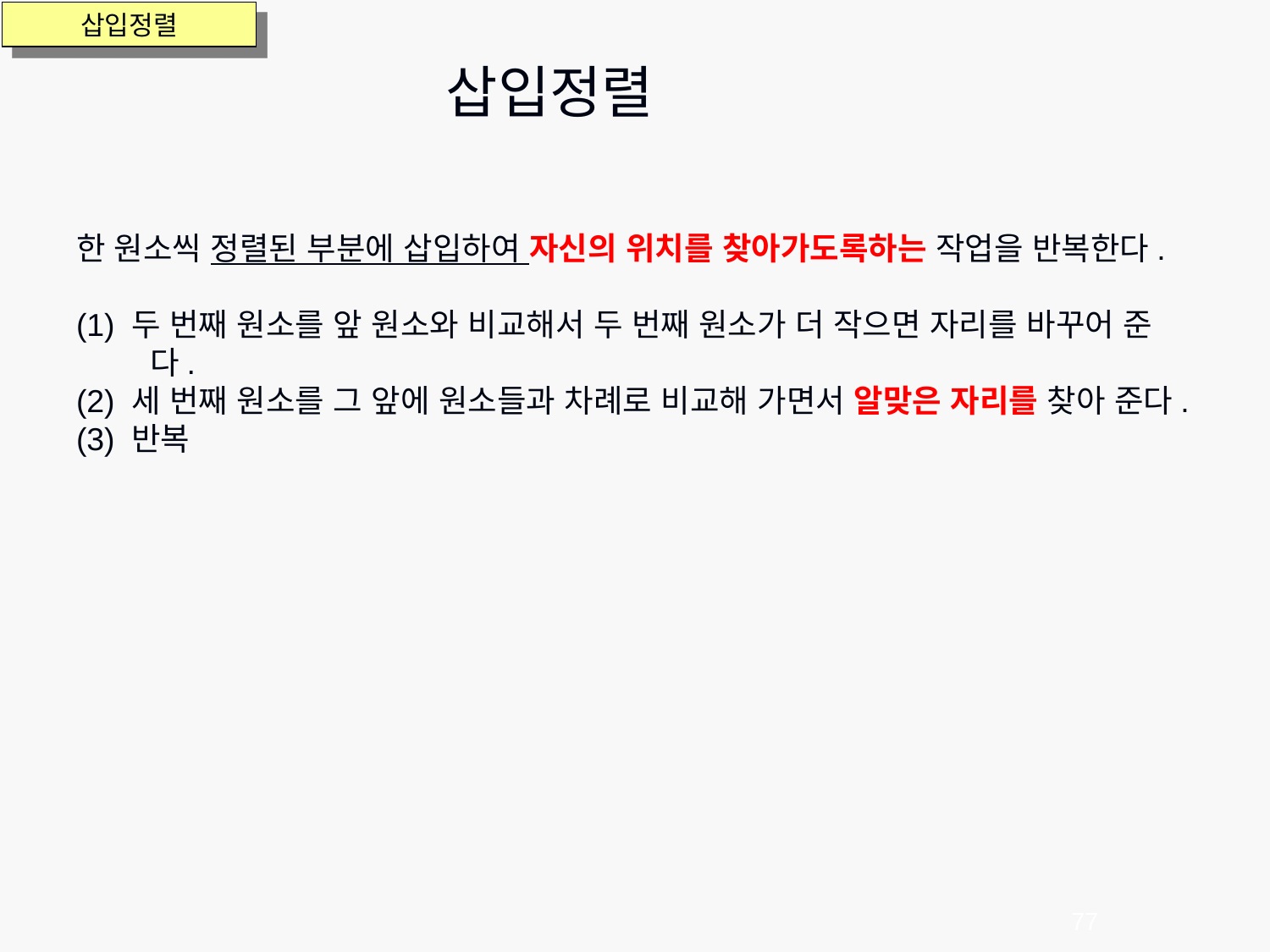

삽입정렬
한 원소씩 정렬된 부분에 삽입하여 자신의 위치를 찾아가도록하는 작업을 반복한다.

(1) 두 번째 원소를 앞 원소와 비교해서 두 번째 원소가 더 작으면 자리를 바꾸어 준다.
(2) 세 번째 원소를 그 앞에 원소들과 차례로 비교해 가면서 알맞은 자리를 찾아 준다.
(3) 반복
삽입정렬
77